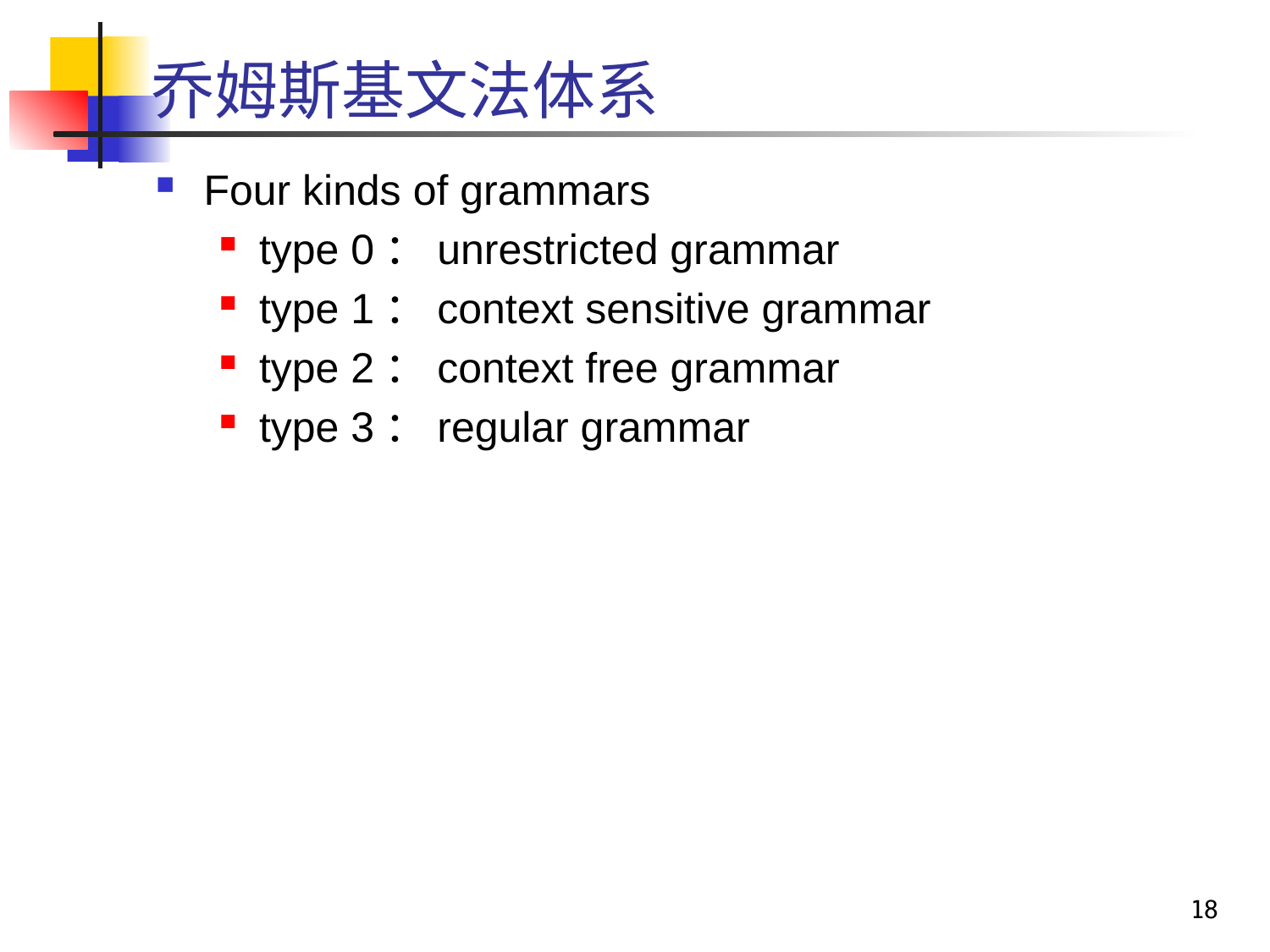

# 乔姆斯基文法体系
Four kinds of grammars
type 0：unrestricted grammar
type 1：context sensitive grammar
type 2：context free grammar
type 3：regular grammar

18